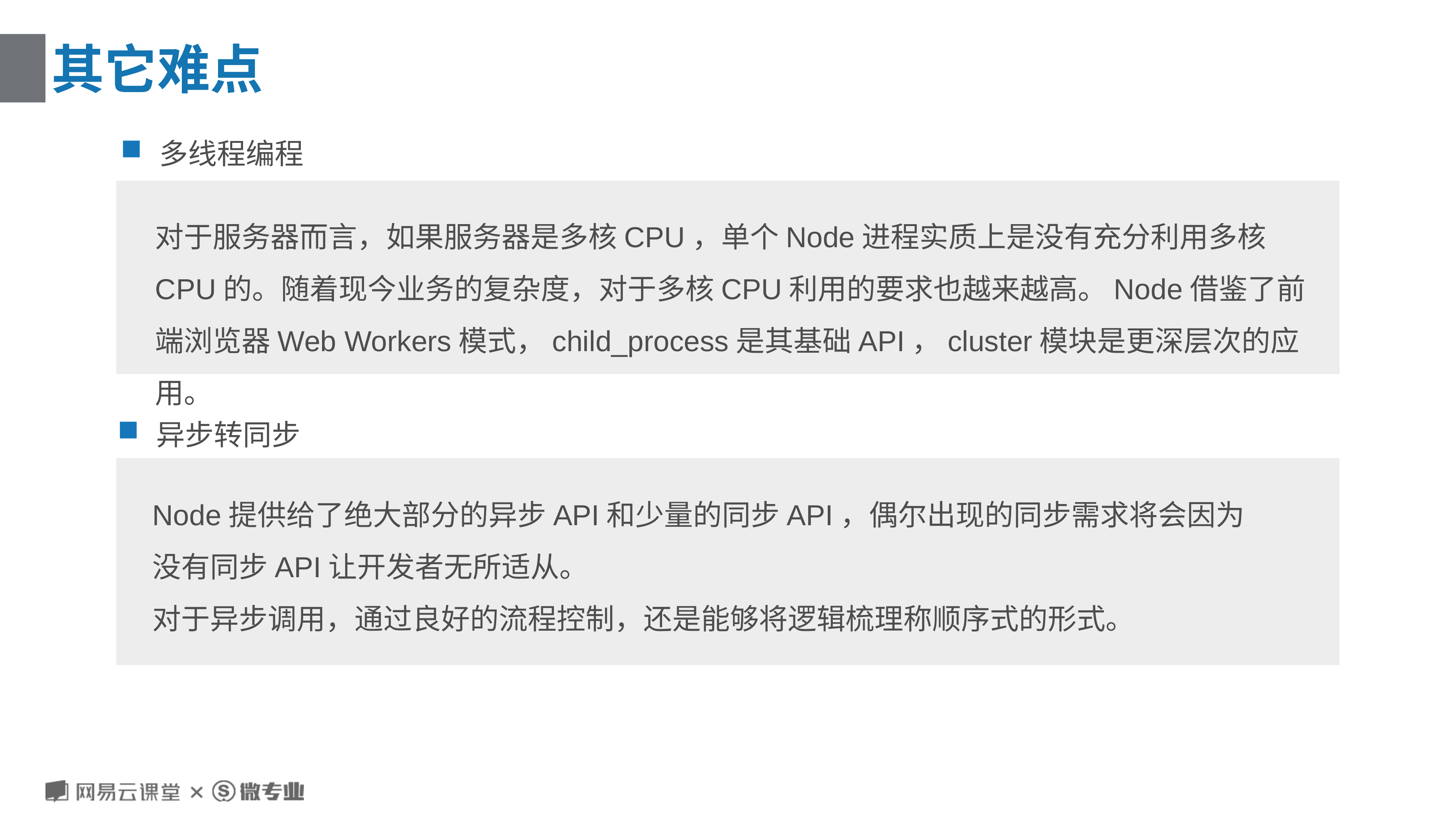

# 其它难点
多线程编程

对于服务器而言，如果服务器是多核CPU，单个Node进程实质上是没有充分利用多核CPU的。随着现今业务的复杂度，对于多核CPU利用的要求也越来越高。Node借鉴了前端浏览器Web Workers模式，child_process是其基础API，cluster模块是更深层次的应用。

异步转同步

Node提供给了绝大部分的异步API和少量的同步API，偶尔出现的同步需求将会因为没有同步API让开发者无所适从。
对于异步调用，通过良好的流程控制，还是能够将逻辑梳理称顺序式的形式。